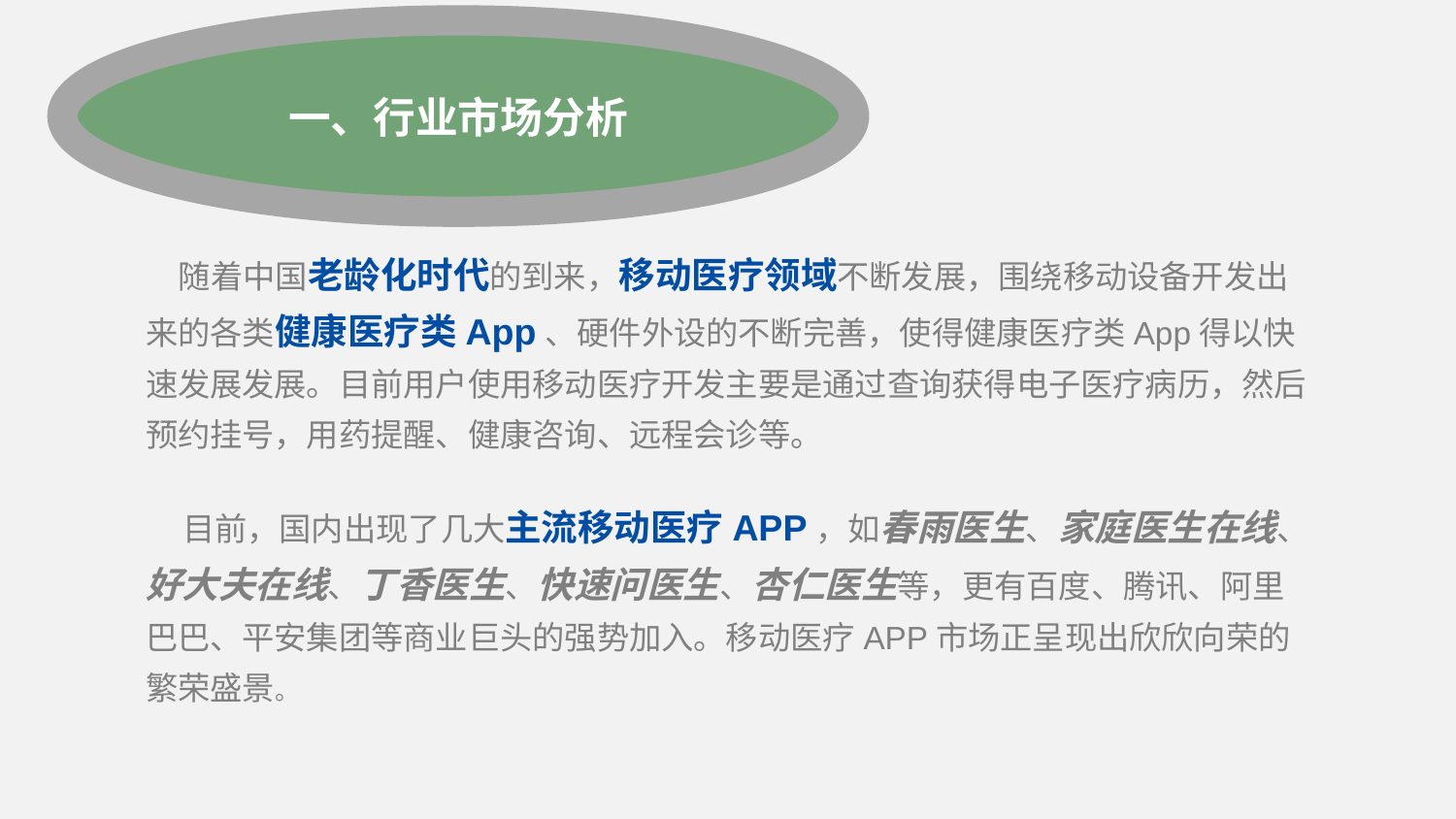

一、行业市场分析
        随着中国老龄化时代的到来，移动医疗领域不断发展，围绕移动设备开发出来的各类健康医疗类App、硬件外设的不断完善，使得健康医疗类App得以快速发展发展。目前用户使用移动医疗开发主要是通过查询获得电子医疗病历，然后预约挂号，用药提醒、健康咨询、远程会诊等。
    目前，国内出现了几大主流移动医疗APP，如春雨医生、家庭医生在线、好大夫在线、丁香医生、快速问医生、杏仁医生等，更有百度、腾讯、阿里巴巴、平安集团等商业巨头的强势加入。移动医疗APP市场正呈现出欣欣向荣的繁荣盛景。